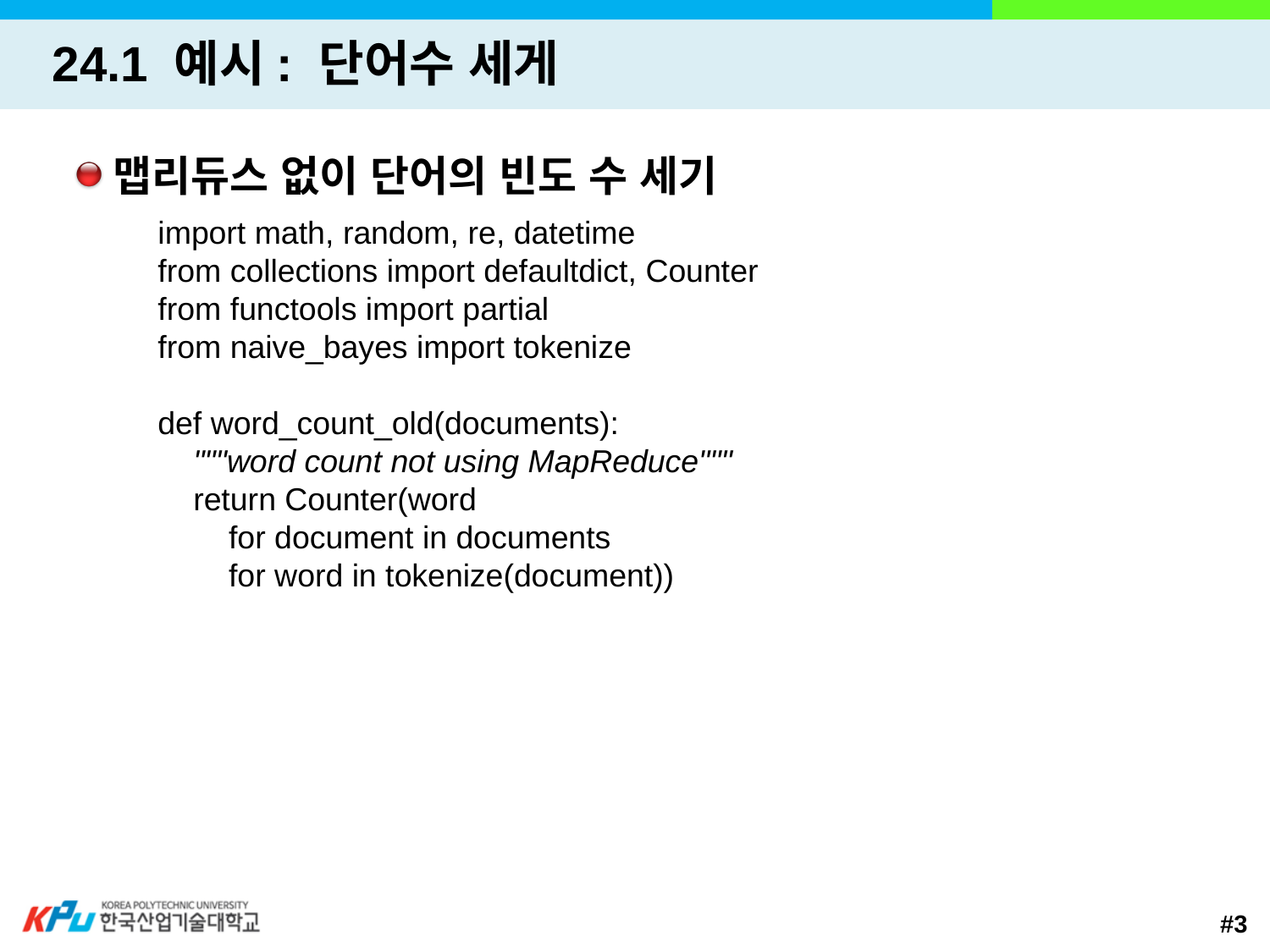

# 24.1 예시: 단어수 세게
맵리듀스 없이 단어의 빈도 수 세기
import math, random, re, datetime
from collections import defaultdict, Counter
from functools import partial
from naive_bayes import tokenize
def word_count_old(documents):
    """word count not using MapReduce"""
    return Counter(word
        for document in documents
        for word in tokenize(document))